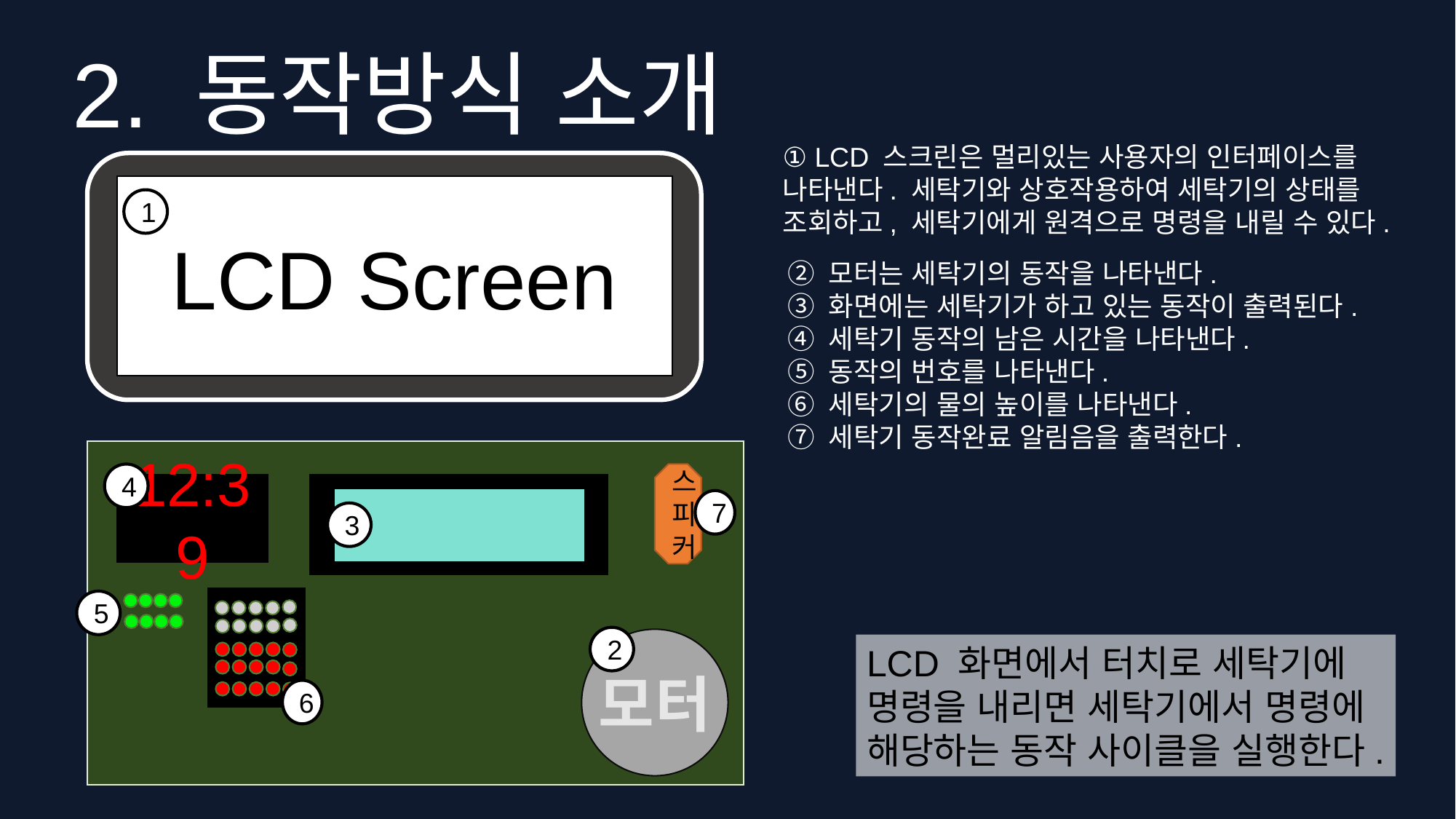

2. 동작방식 소개
① LCD 스크린은 멀리있는 사용자의 인터페이스를
나타낸다. 세탁기와 상호작용하여 세탁기의 상태를
조회하고, 세탁기에게 원격으로 명령을 내릴 수 있다.

1
LCD Screen
② 모터는 세탁기의 동작을 나타낸다.
③ 화면에는 세탁기가 하고 있는 동작이 출력된다.
④ 세탁기 동작의 남은 시간을 나타낸다.
⑤ 동작의 번호를 나타낸다.
⑥ 세탁기의 물의 높이를 나타낸다.
⑦ 세탁기 동작완료 알림음을 출력한다.

4
스
피
커
12:39

7
3

5

2

LCD 화면에서 터치로 세탁기에
명령을 내리면 세탁기에서 명령에
해당하는 동작 사이클을 실행한다.

모터

6